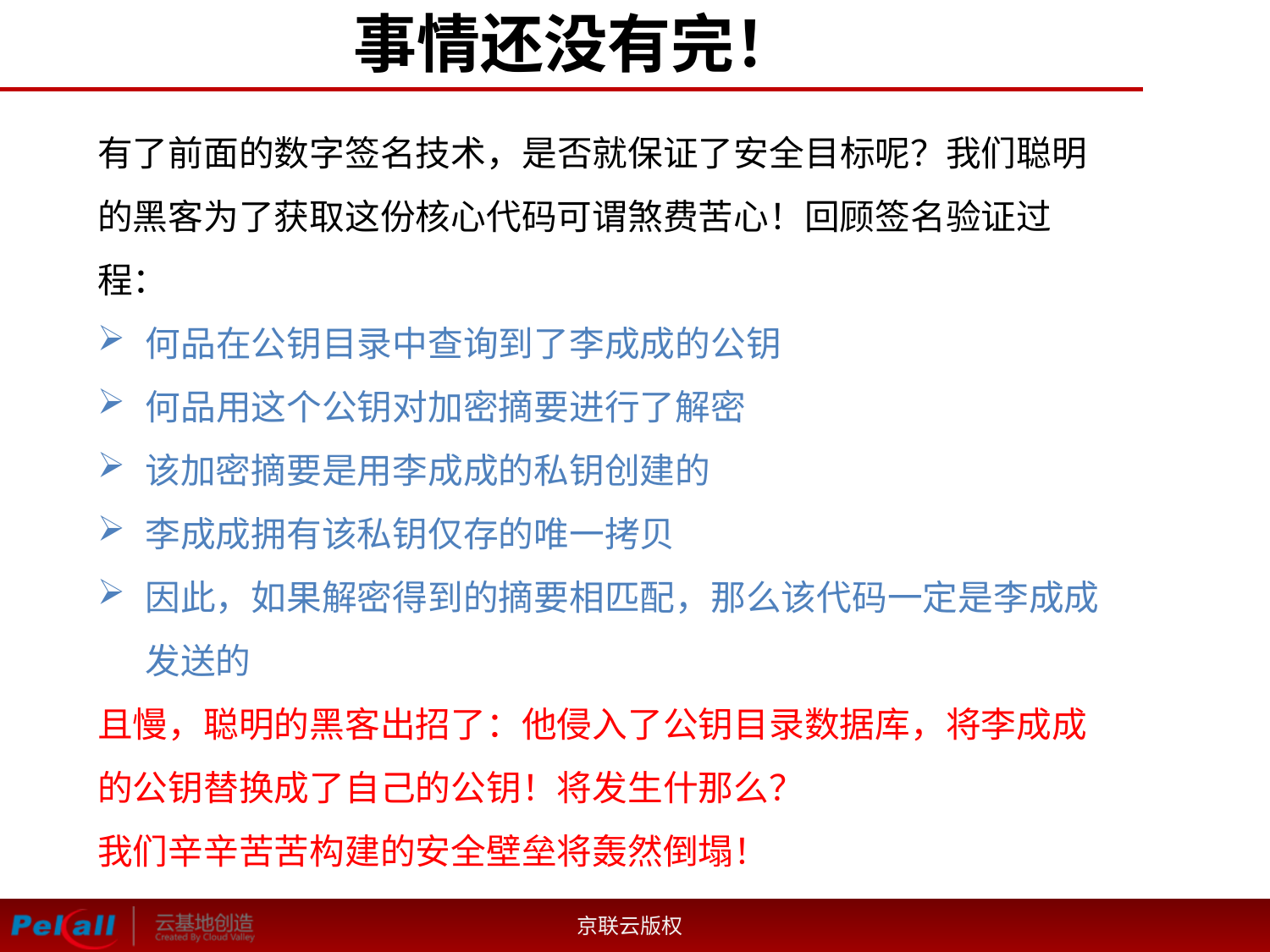

# 事情还没有完！
有了前面的数字签名技术，是否就保证了安全目标呢？我们聪明的黑客为了获取这份核心代码可谓煞费苦心！回顾签名验证过程：
何品在公钥目录中查询到了李成成的公钥
何品用这个公钥对加密摘要进行了解密
该加密摘要是用李成成的私钥创建的
李成成拥有该私钥仅存的唯一拷贝
因此，如果解密得到的摘要相匹配，那么该代码一定是李成成发送的
且慢，聪明的黑客出招了：他侵入了公钥目录数据库，将李成成的公钥替换成了自己的公钥！将发生什那么？
我们辛辛苦苦构建的安全壁垒将轰然倒塌！